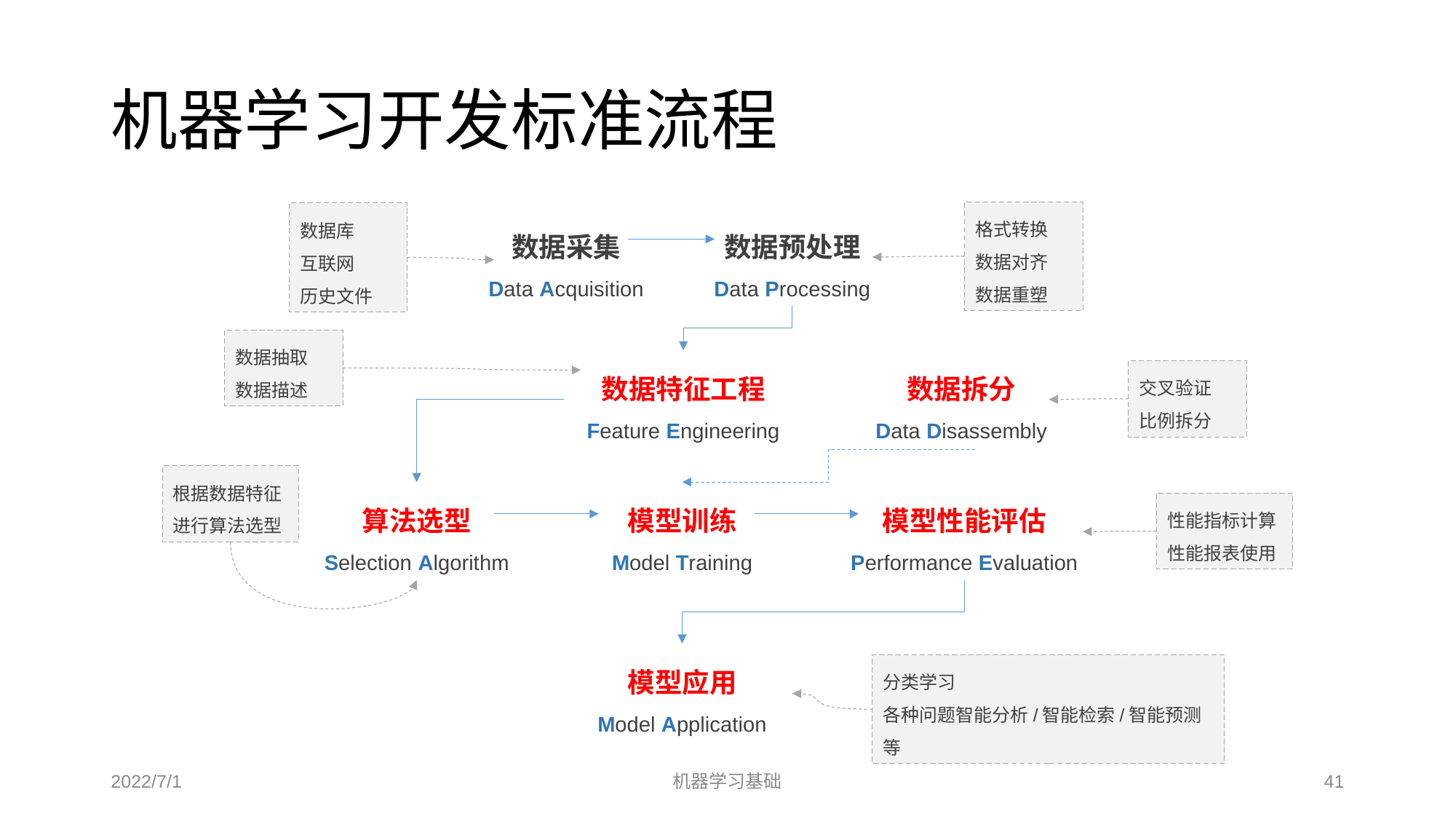

# 机器学习开发标准流程
格式转换
数据对齐
数据重塑
数据库
互联网
历史文件
数据采集
Data Acquisition
数据预处理
Data Processing
数据抽取
数据描述
数据特征工程
Feature Engineering
数据拆分
Data Disassembly
交叉验证
比例拆分
根据数据特征进行算法选型
算法选型
Selection Algorithm
模型性能评估
Performance Evaluation
模型训练
Model Training
性能指标计算
性能报表使用
模型应用
Model Application
分类学习
各种问题智能分析/智能检索/智能预测 等
2022/7/1
机器学习基础
41